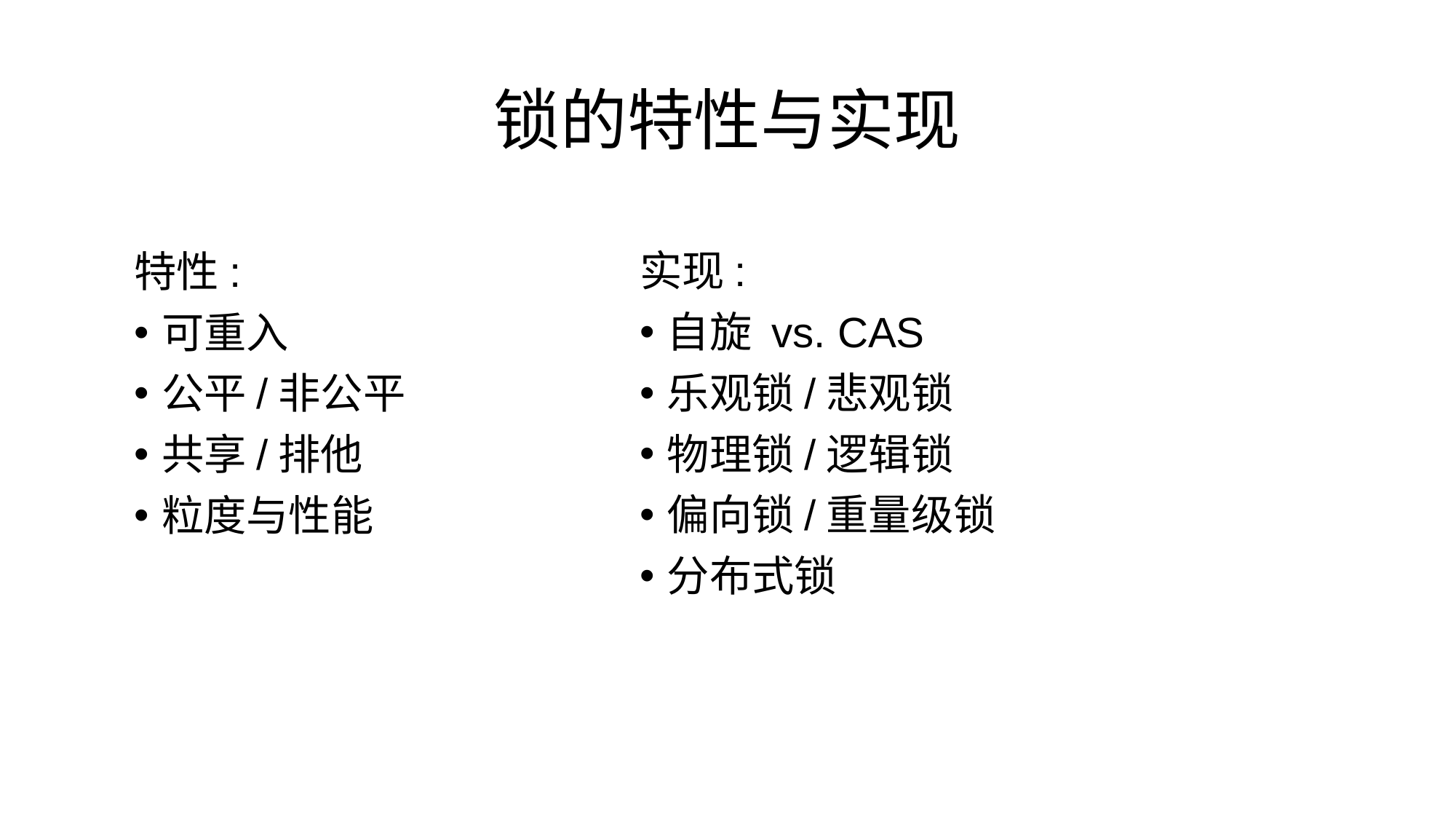

# 锁的特性与实现
实现:
自旋 vs. CAS
乐观锁/悲观锁
物理锁/逻辑锁
偏向锁/重量级锁
分布式锁
特性:
可重入
公平/非公平
共享/排他
粒度与性能